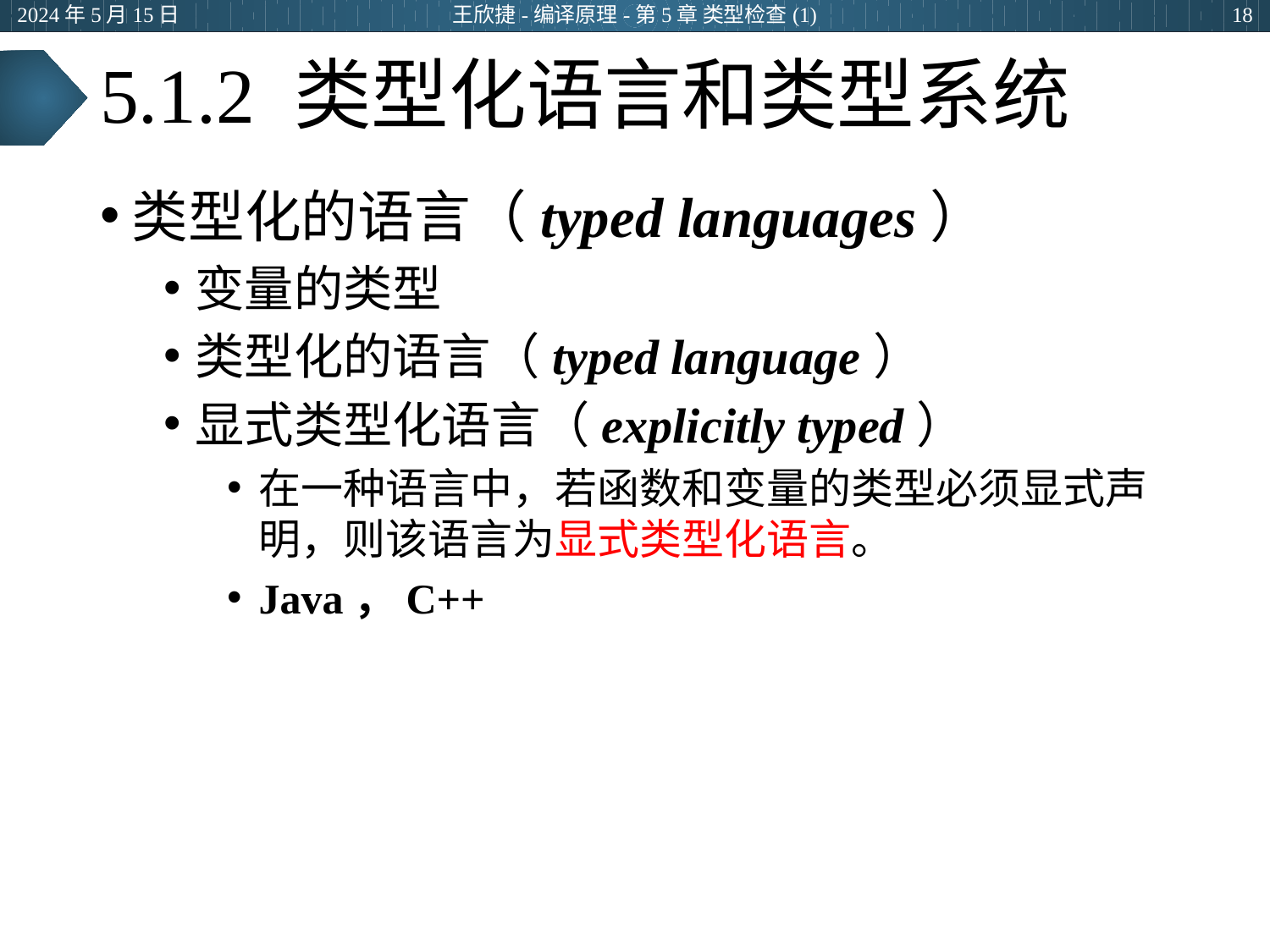

2024年5月15日
王欣捷-编译原理-第5章 类型检查(1)
18
# 5.1.2 类型化语言和类型系统
类型化的语言（typed languages）
变量的类型
类型化的语言（typed language）
显式类型化语言（explicitly typed）
在一种语言中，若函数和变量的类型必须显式声明，则该语言为显式类型化语言。
Java，C++